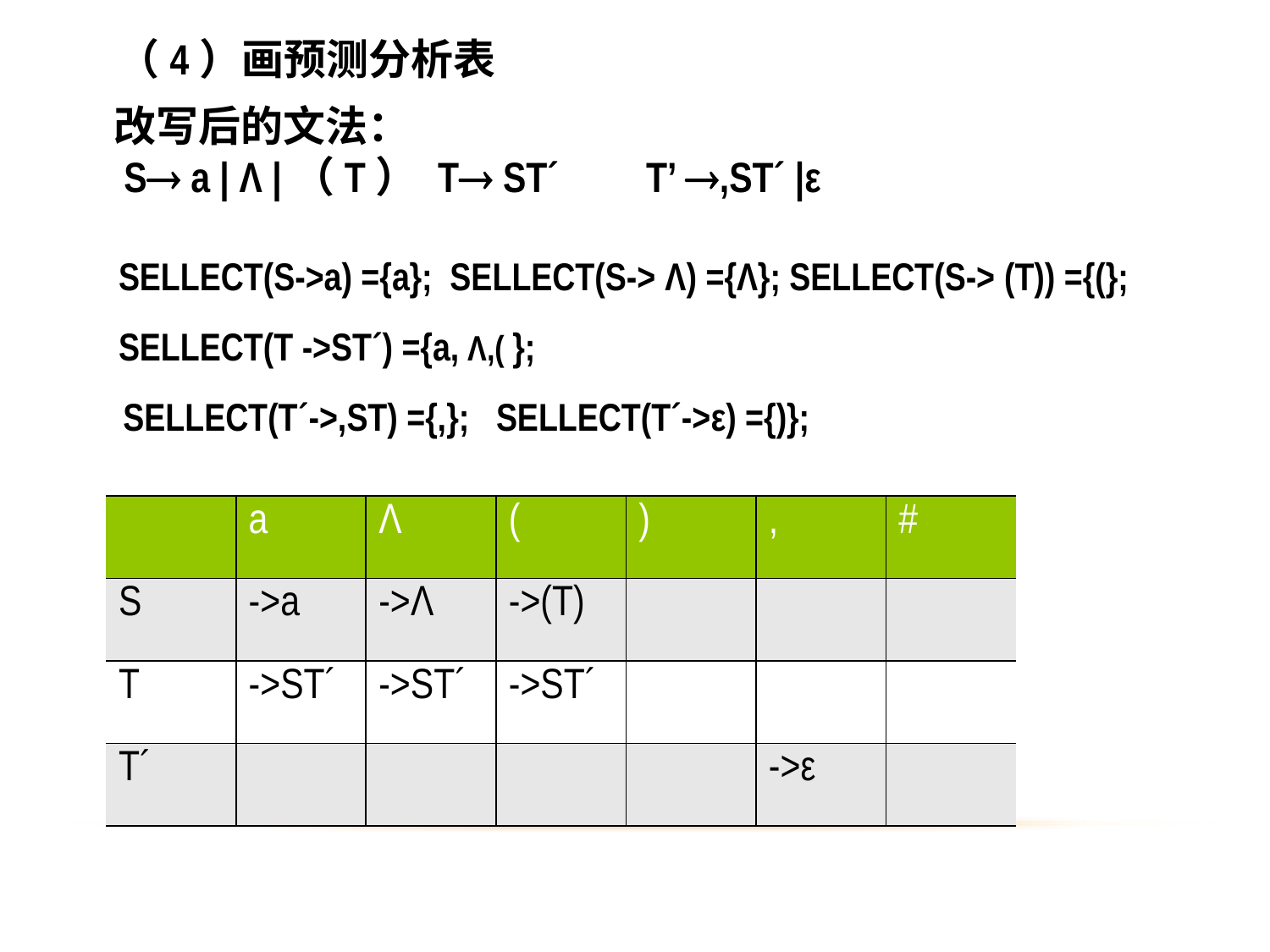

（4）画预测分析表
改写后的文法：
 S→ a | Λ |（T） T→ ST´         T’ →,ST´ |ε
SELLECT(S->a) ={a};  SELLECT(S-> Λ) ={Λ}; SELLECT(S-> (T)) ={(};
SELLECT(T ->ST´) ={a, Λ,( };
SELLECT(T´->,ST) ={,};   SELLECT(T´->ε) ={)};
|  | a | Λ | ( | ) | , | # |
| --- | --- | --- | --- | --- | --- | --- |
| S | ->a | ->Λ | ->(T) |  |  |  |
| T | ->ST´ | ->ST´ | ->ST´ |  |  |  |
| T´ |  |  |  |  | ->ε |  |
33